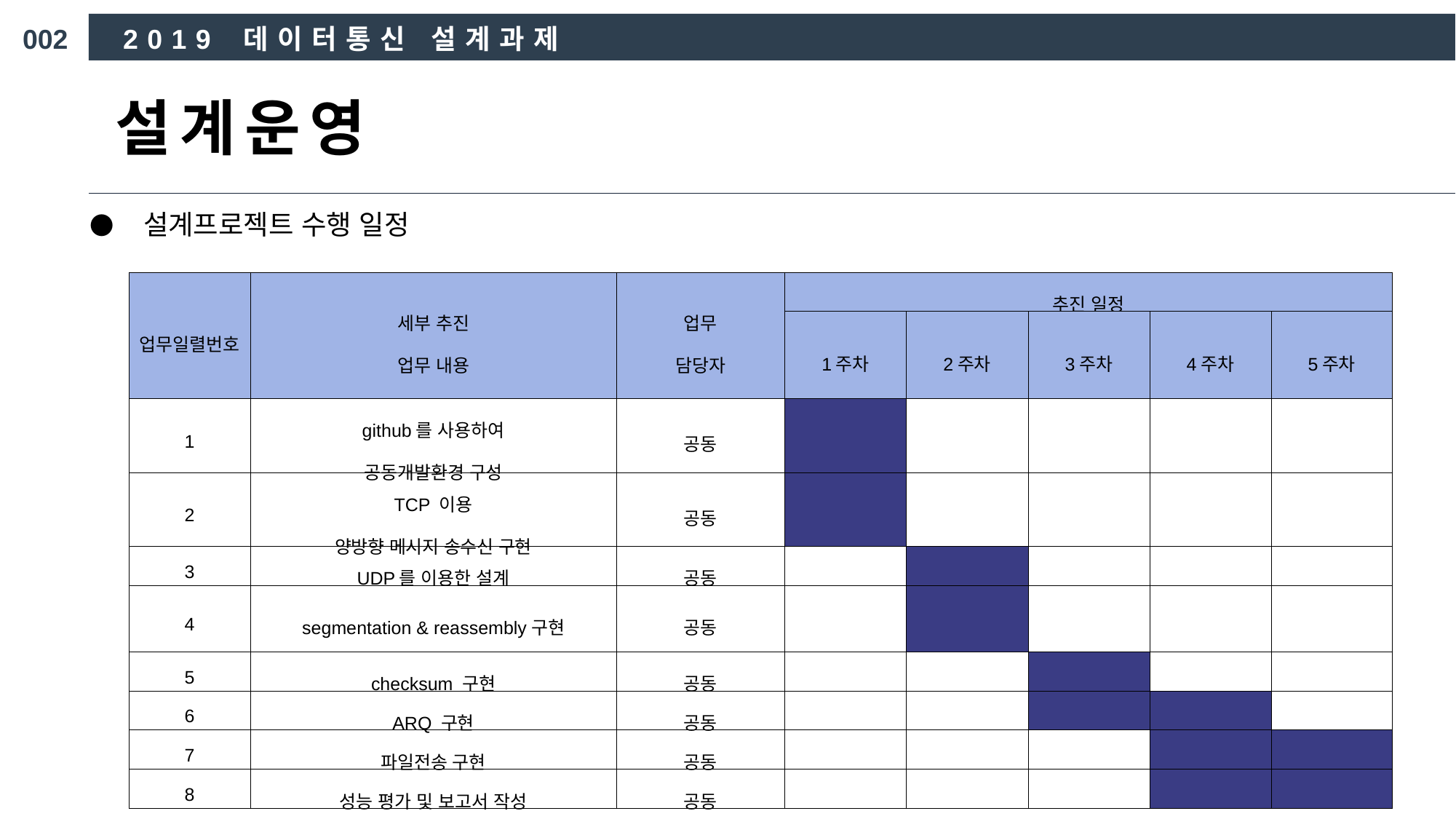

002
2019 데이터통신 설계과제
설계운영
●  설계프로젝트 수행 일정
| 업무일렬번호 | 세부 추진 업무 내용 | 업무 담당자 | 추진 일정 |  |  |  |  |
| --- | --- | --- | --- | --- | --- | --- | --- |
|  |  |  | 1주차 | 2주차 | 3주차 | 4주차 | 5주차 |
| 1 | github를 사용하여 공동개발환경 구성 | 공동 |  |  |  |  |  |
| 2 | TCP 이용 양방향 메시지 송수신 구현 | 공동 |  |  |  |  |  |
| 3 | UDP를 이용한 설계 | 공동 |  |  |  |  |  |
| 4 | segmentation & reassembly구현 | 공동 |  |  |  |  |  |
| 5 | checksum 구현 | 공동 |  |  |  |  |  |
| 6 | ARQ 구현 | 공동 |  |  |  |  |  |
| 7 | 파일전송 구현 | 공동 |  |  |  |  |  |
| 8 | 성능 평가 및 보고서 작성 | 공동 |  |  |  |  |  |